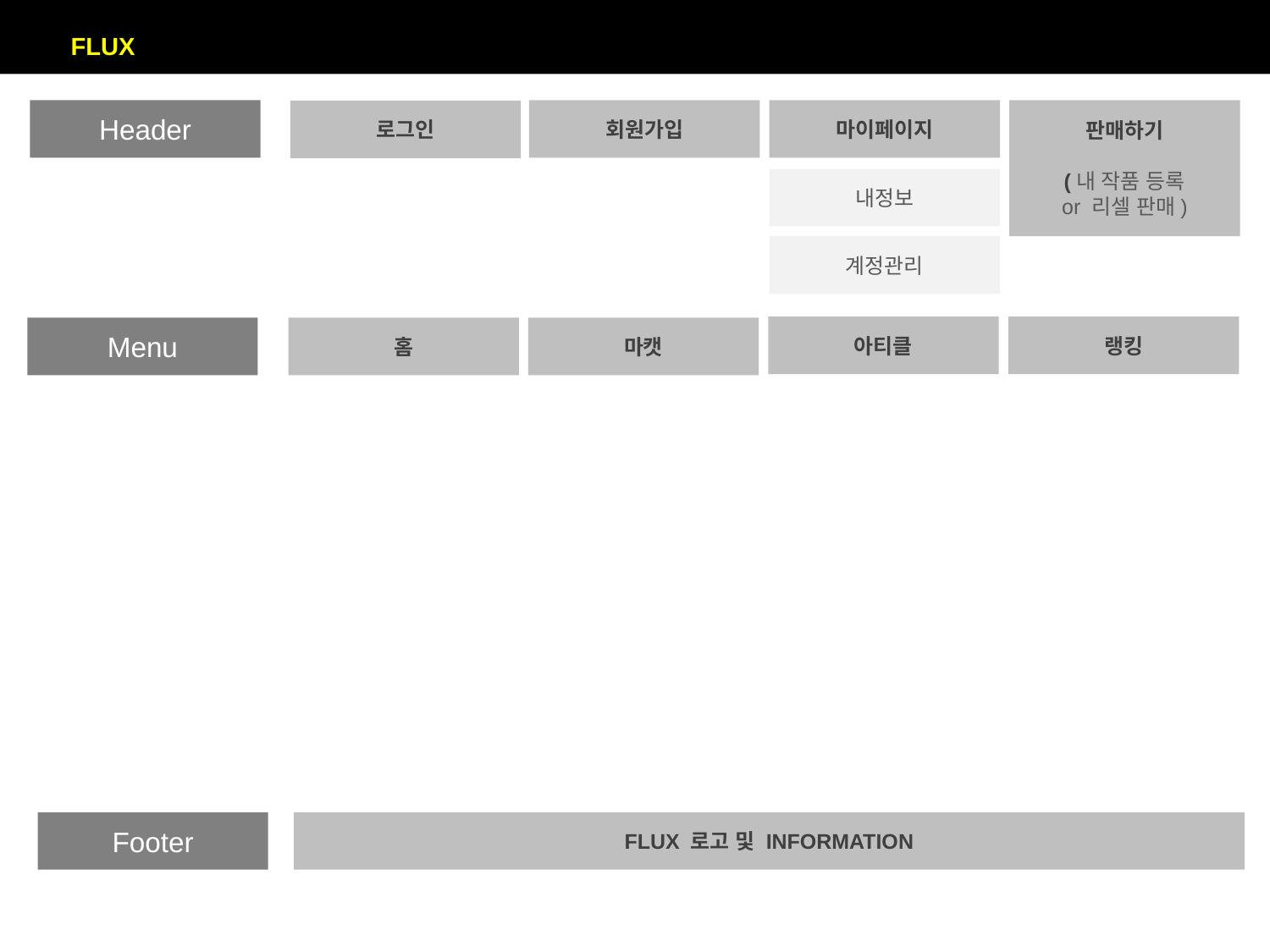

FLUX
Header
마이페이지
판매하기
(내 작품 등록
or 리셀 판매)
회원가입
로그인
내정보
계정관리
아티클
랭킹
Menu
홈
마캣
Footer
FLUX 로고 및 INFORMATION